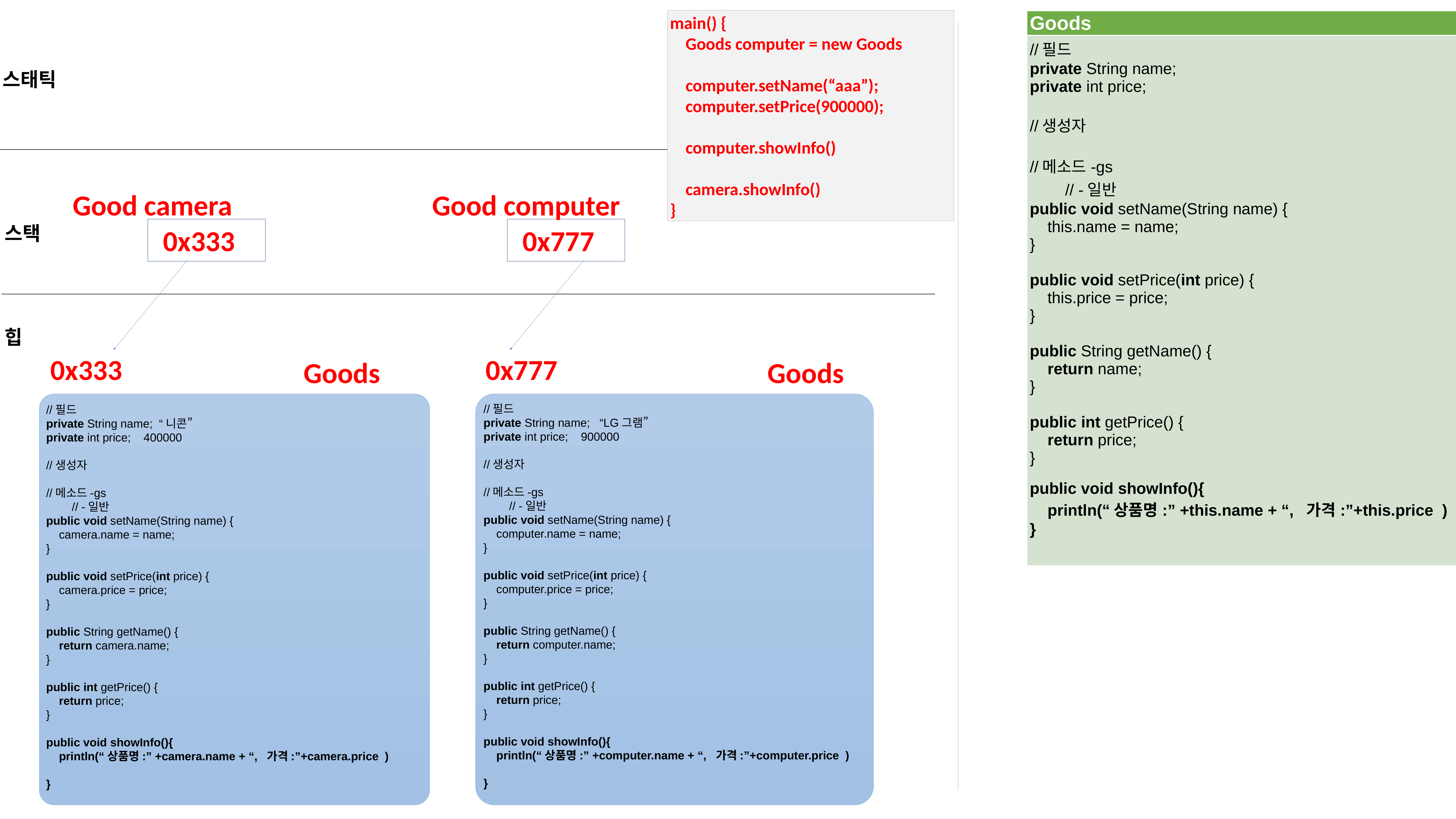

main() {
    Goods computer = new Goods

    computer.setName(“aaa”);
    computer.setPrice(900000);

    computer.showInfo()

    camera.showInfo()
}
| Goods |
| --- |
| //필드 private String name; private int price; //생성자 //메소드-gs // -일반 public void setName(String name) { this.name = name; } public void setPrice(int price) { this.price = price; } public String getName() { return name; } public int getPrice() { return price; } public void showInfo(){ println(“상품명:” +this.name + “, 가격:”+this.price ) } |
스태틱
Good camera
Good computer
(*)
0x333
(*)
0x777
스택
힙
0x333
Goods
//필드
private String name;  “니콘”
private int price;    400000

//생성자

//메소드-gs
        // -일반
public void setName(String name) {
    camera.name = name;
}

public void setPrice(int price) {
    camera.price = price;
}

public String getName() {
    return camera.name;
}

public int getPrice() {
    return price;
}

public void showInfo(){
    println(“상품명:” +camera.name + “,  가격:”+camera.price  )

}

0x777
Goods
//필드
private String name;   “LG그램”
private int price;    900000

//생성자

//메소드-gs
        // -일반
public void setName(String name) {
    computer.name = name;
}

public void setPrice(int price) {
    computer.price = price;
}

public String getName() {
    return computer.name;
}

public int getPrice() {
    return price;
}

public void showInfo(){
    println(“상품명:” +computer.name + “,  가격:”+computer.price  )

}